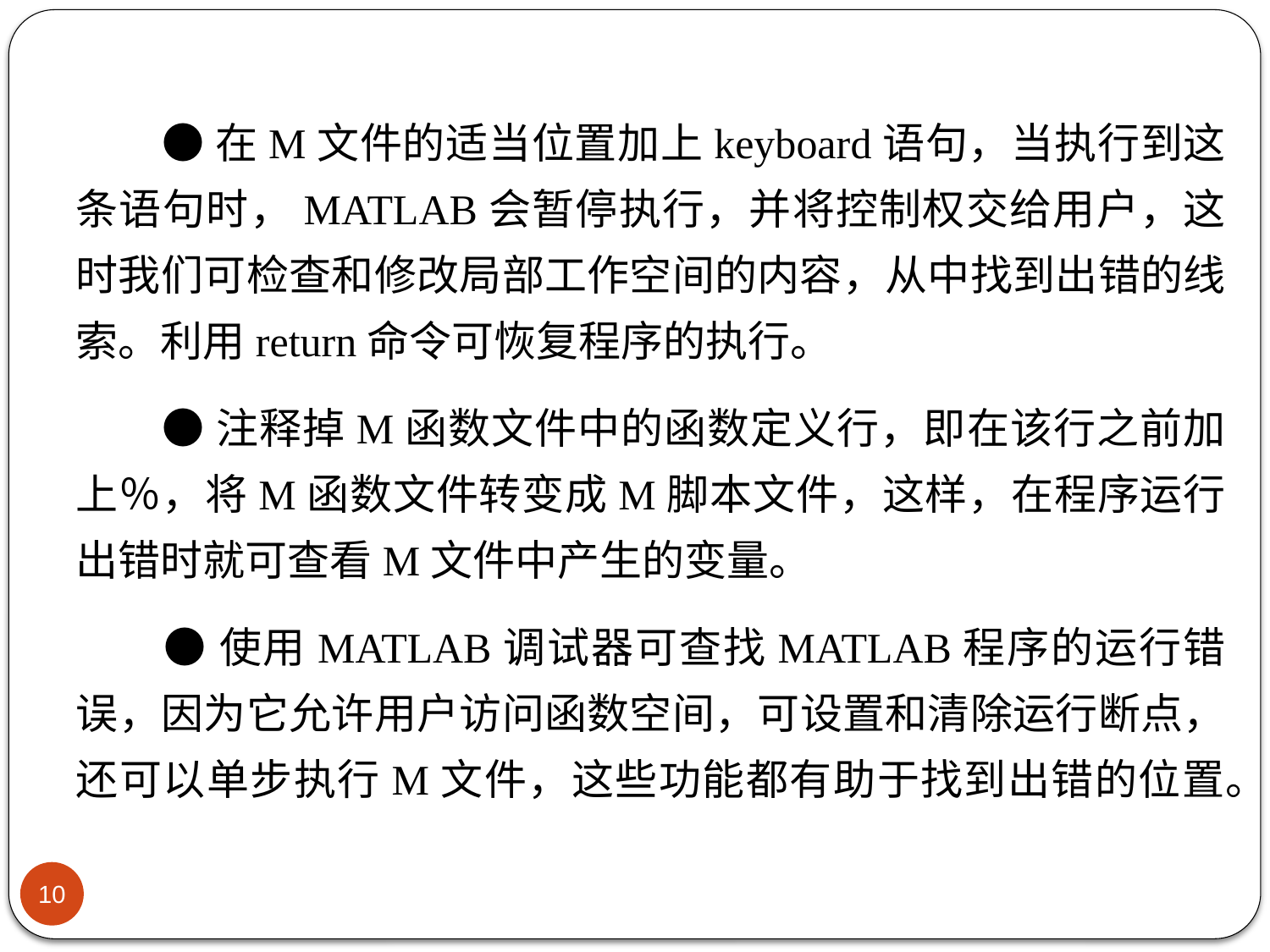

● 在M文件的适当位置加上keyboard语句，当执行到这条语句时，MATLAB会暂停执行，并将控制权交给用户，这时我们可检查和修改局部工作空间的内容，从中找到出错的线索。利用return命令可恢复程序的执行。
　　● 注释掉M函数文件中的函数定义行，即在该行之前加上％，将M函数文件转变成M脚本文件，这样，在程序运行出错时就可查看M文件中产生的变量。
　　● 使用MATLAB调试器可查找MATLAB程序的运行错误，因为它允许用户访问函数空间，可设置和清除运行断点，还可以单步执行M文件，这些功能都有助于找到出错的位置。
10